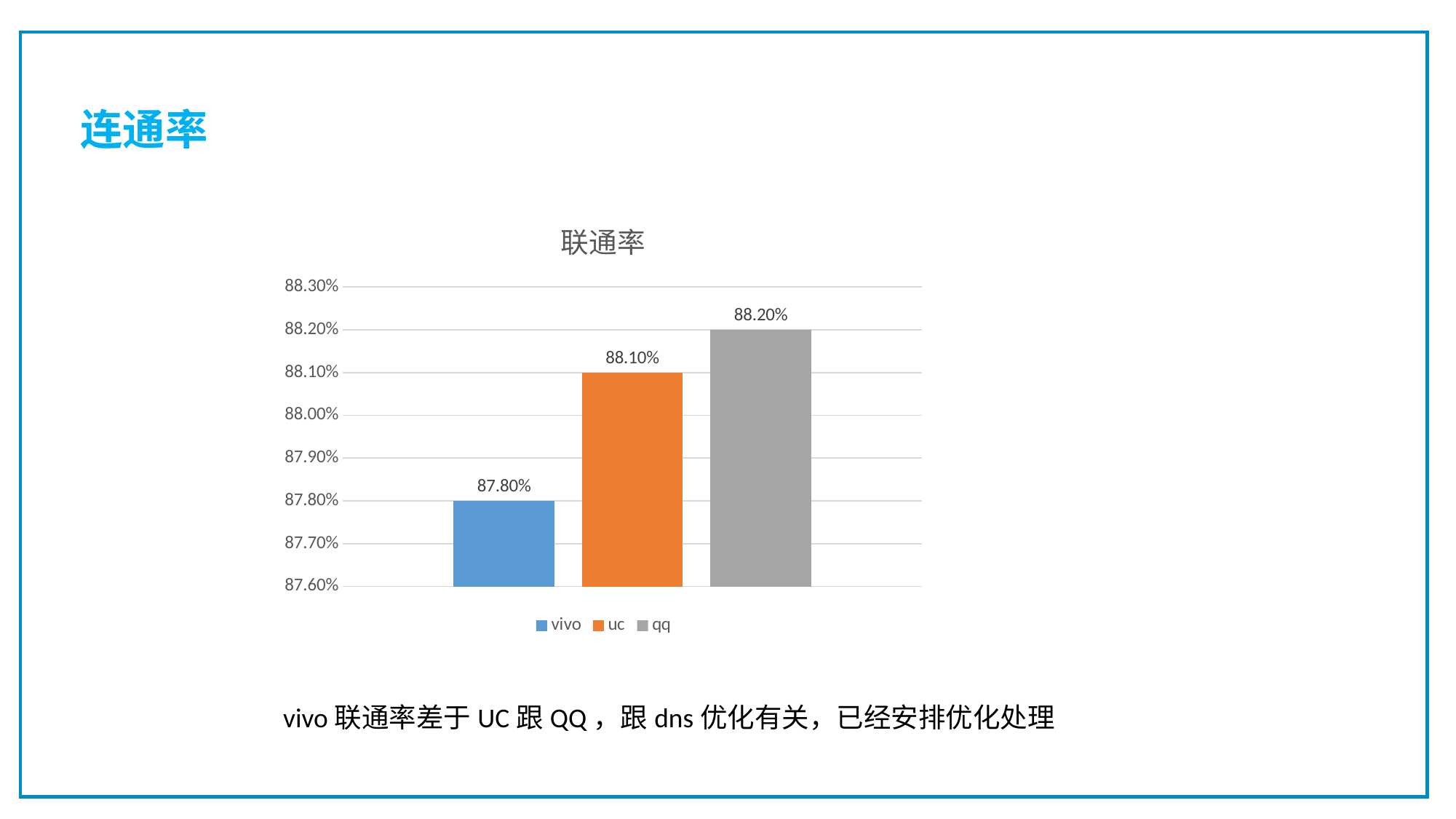

连通率

### Chart: 联通率

| Category | vivo | uc | qq |
|---|---|---|---|
|  | 0.878 | 0.881 | 0.882 |
vivo联通率差于UC跟QQ，跟dns优化有关，已经安排优化处理